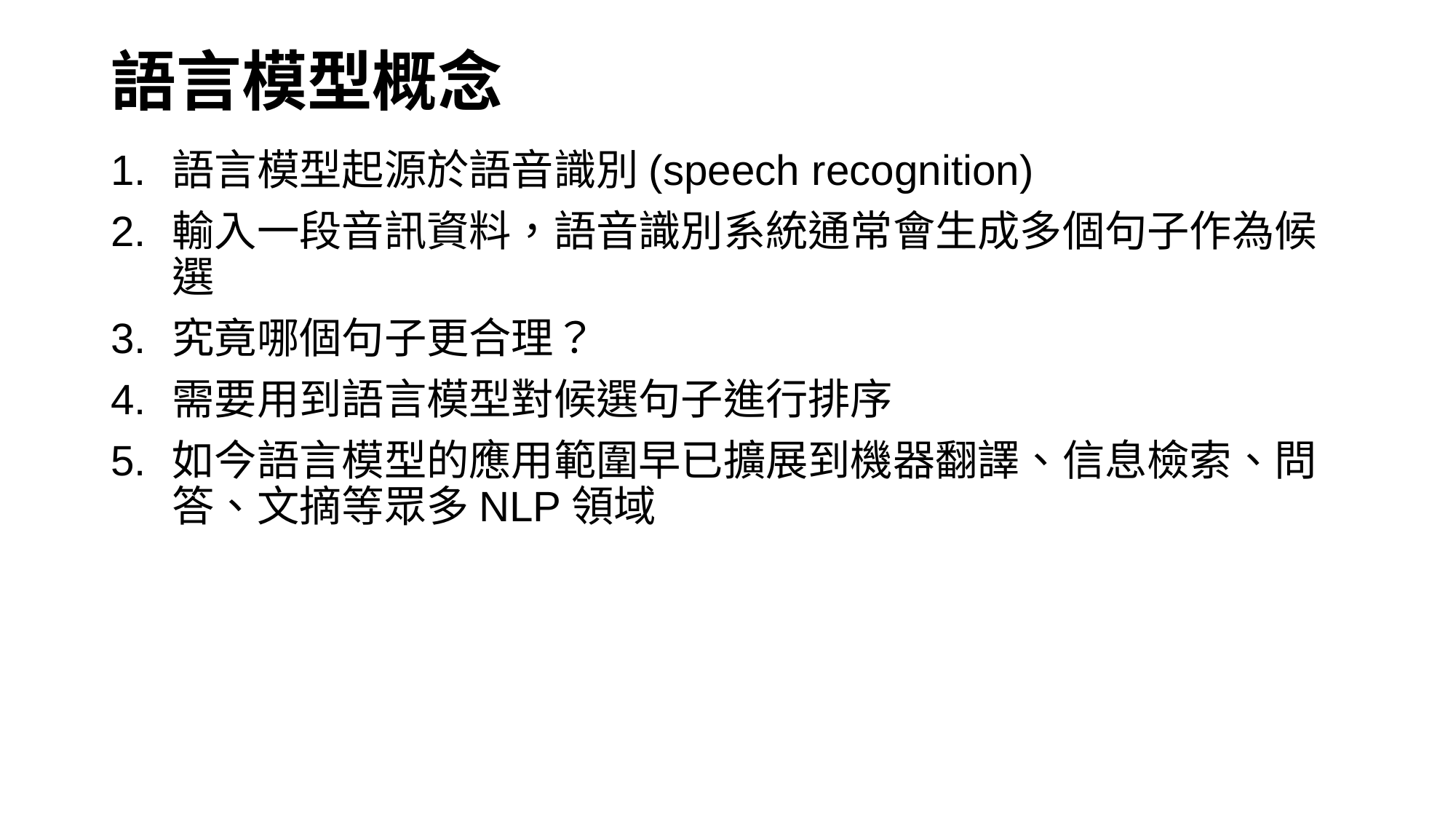

# 語言模型概念
語言模型起源於語音識別(speech recognition)
輸入一段音訊資料，語音識別系統通常會生成多個句子作為候選
究竟哪個句子更合理？
需要用到語言模型對候選句子進行排序
如今語言模型的應用範圍早已擴展到機器翻譯、信息檢索、問答、文摘等眾多NLP領域